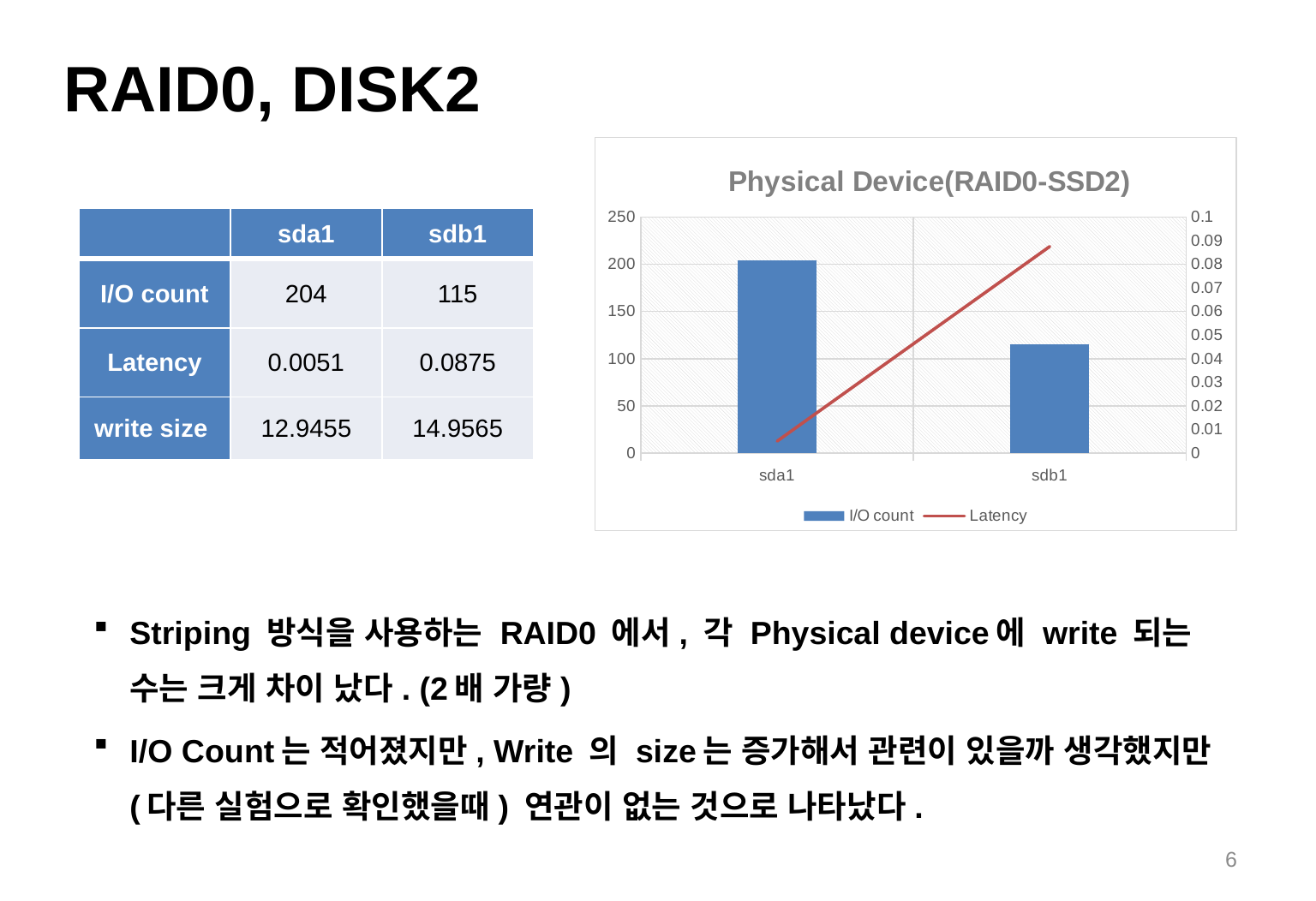

# RAID0, DISK2

### Chart: Physical Device(RAID0-SSD2)

| Category | I/O count | Latency |
|---|---|---|
| sda1 | 204.0 | 0.005103226615763537 |
| sdb1 | 115.0 | 0.08752466770796459 |
|  | sda1 | sdb1 |
| --- | --- | --- |
| I/O count | 204 | 115 |
| Latency | 0.0051 | 0.0875 |
| write size | 12.9455 | 14.9565 |
Striping 방식을 사용하는 RAID0 에서, 각 Physical device에 write 되는 수는 크게 차이 났다. (2배 가량)
I/O Count는 적어졌지만, Write 의 size는 증가해서 관련이 있을까 생각했지만 (다른 실험으로 확인했을때) 연관이 없는 것으로 나타났다.

6